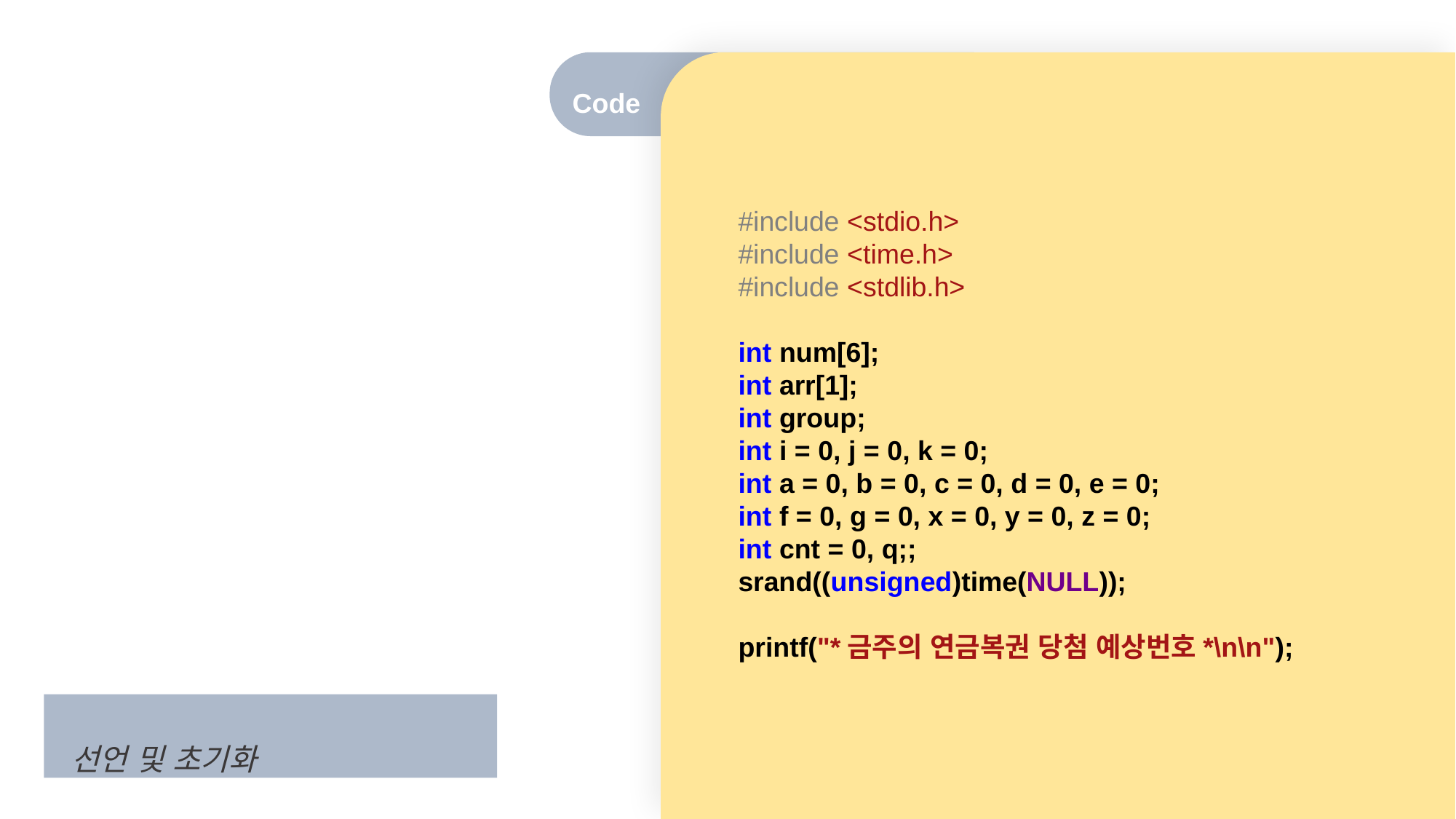

Code

#include <stdio.h>
#include <time.h>
#include <stdlib.h>

int num[6];
int arr[1];
int group;
int i = 0, j = 0, k = 0;
int a = 0, b = 0, c = 0, d = 0, e = 0;
int f = 0, g = 0, x = 0, y = 0, z = 0;
int cnt = 0, q;;
srand((unsigned)time(NULL));

printf("*금주의 연금복권 당첨 예상번호*\n\n");

선언 및 초기화